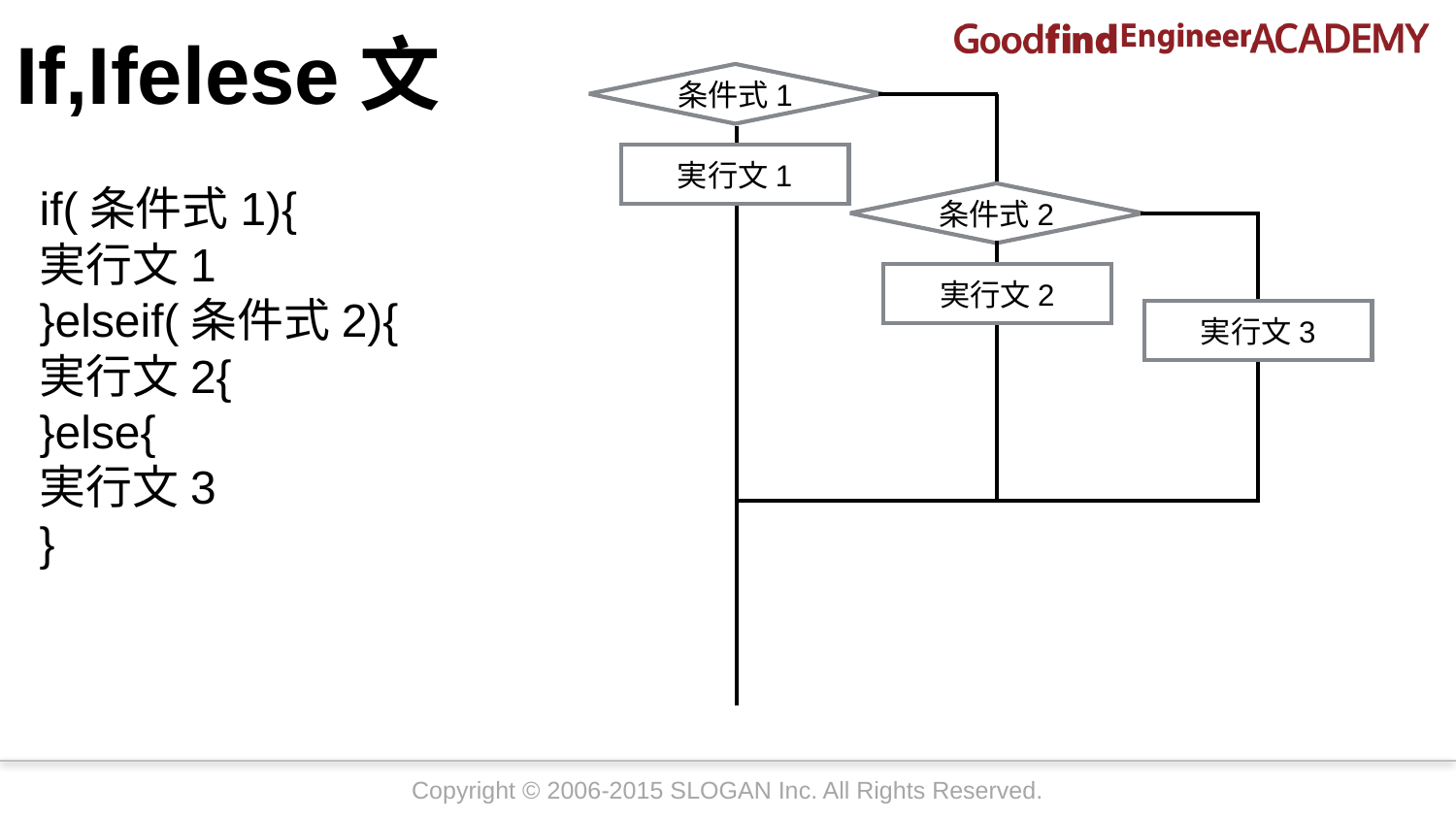

If,Ifelese文
条件式1

実行文1
条件式2

実行文2
実行文3

if(条件式1){
実行文1
}elseif(条件式2){
実行文2{
}else{
実行文3
}